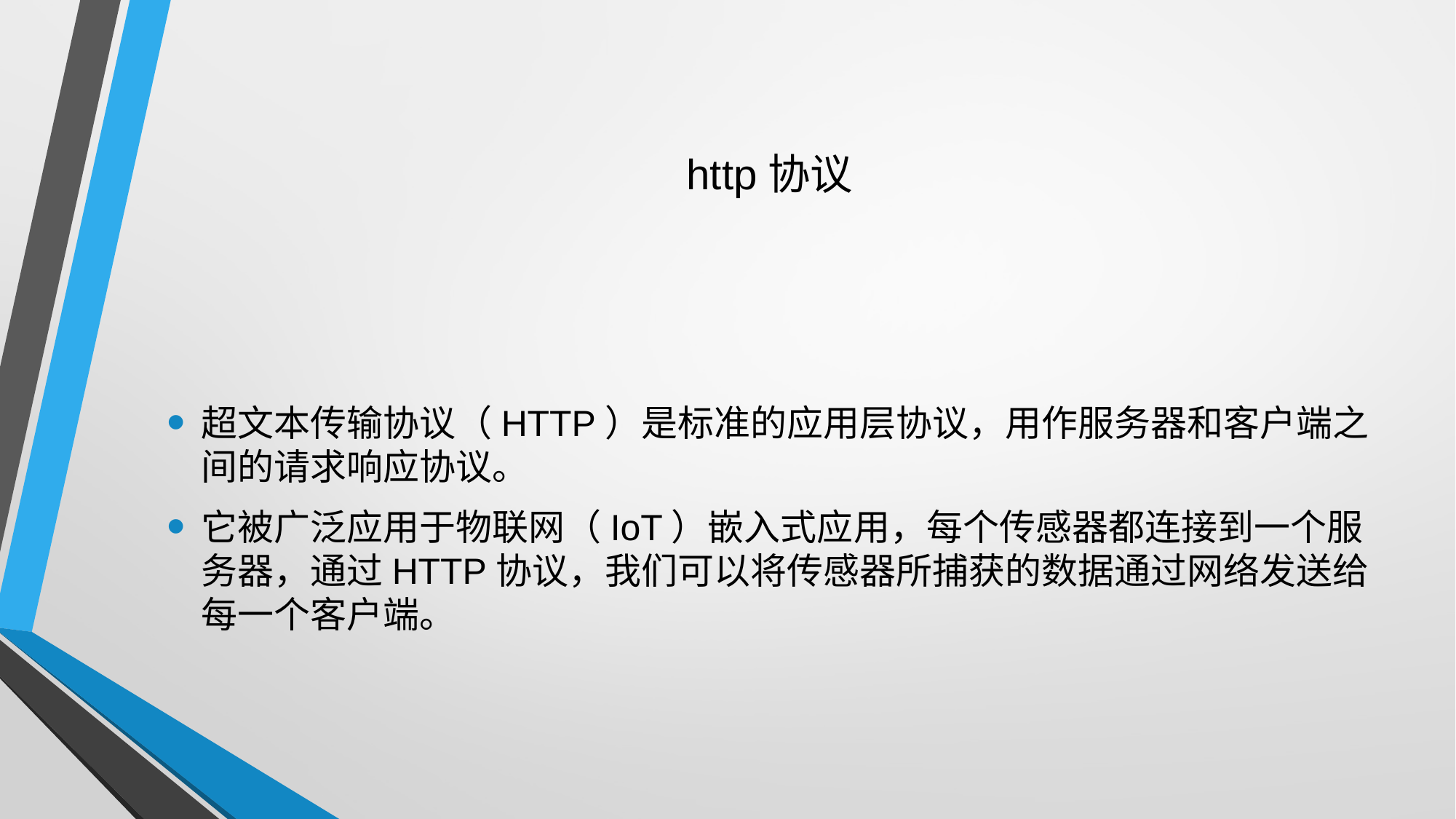

# http协议
超文本传输​​协议（HTTP）是标准的应用层协议，用作服务器和客户端之间的请求响应协议。
它被广泛应用于物联网（IoT）嵌入式应用，每个传感器都连接到一个服务器，通过HTTP协议，我们可以将传感器所捕获的数据通过网络发送给每一个客户端。